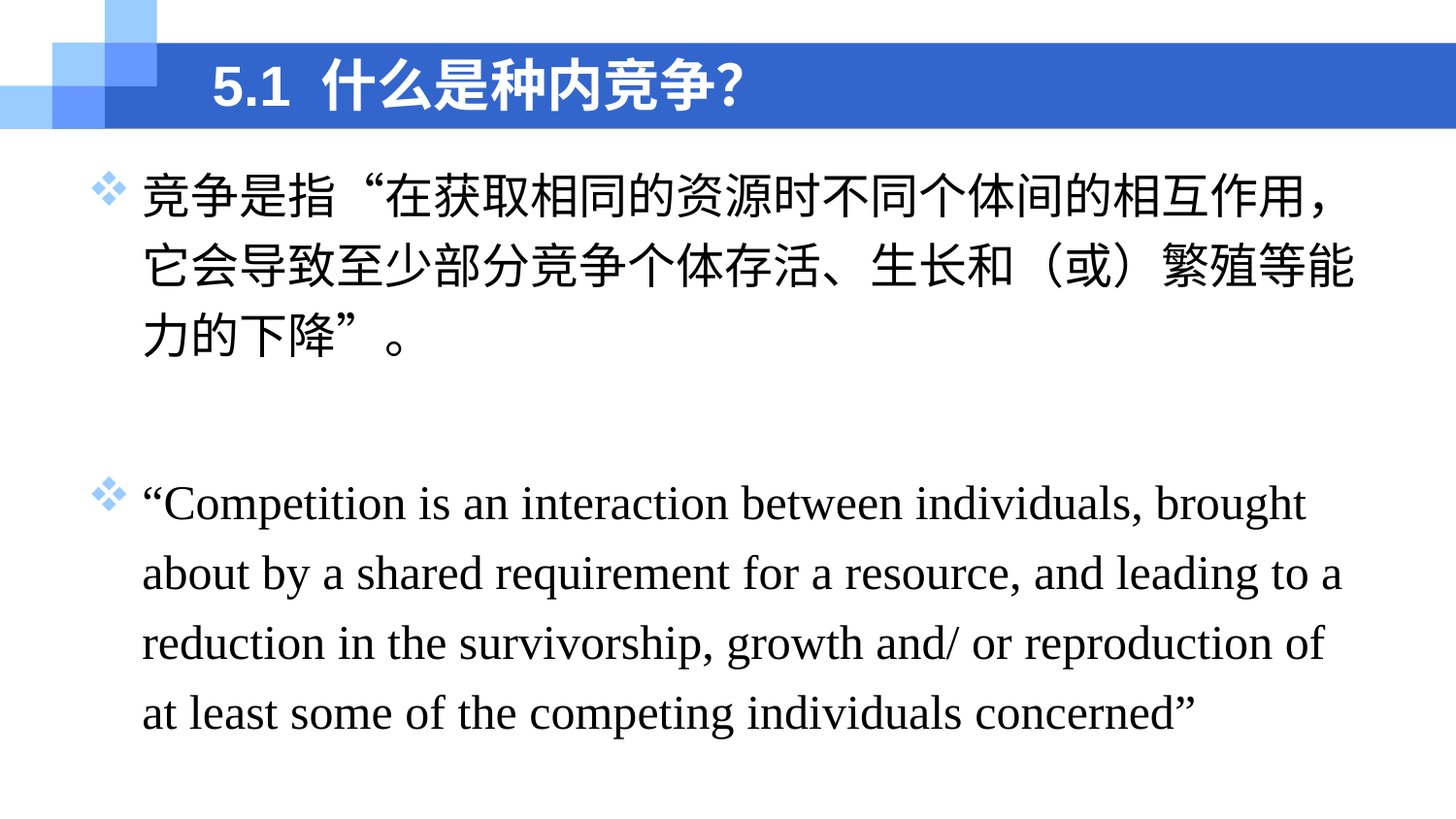

# 5.1 什么是种内竞争？
竞争是指“在获取相同的资源时不同个体间的相互作用，它会导致至少部分竞争个体存活、生长和（或）繁殖等能力的下降”。

“Competition is an interaction between individuals, brought about by a shared requirement for a resource, and leading to a reduction in the survivorship, growth and/ or reproduction of at least some of the competing individuals concerned”